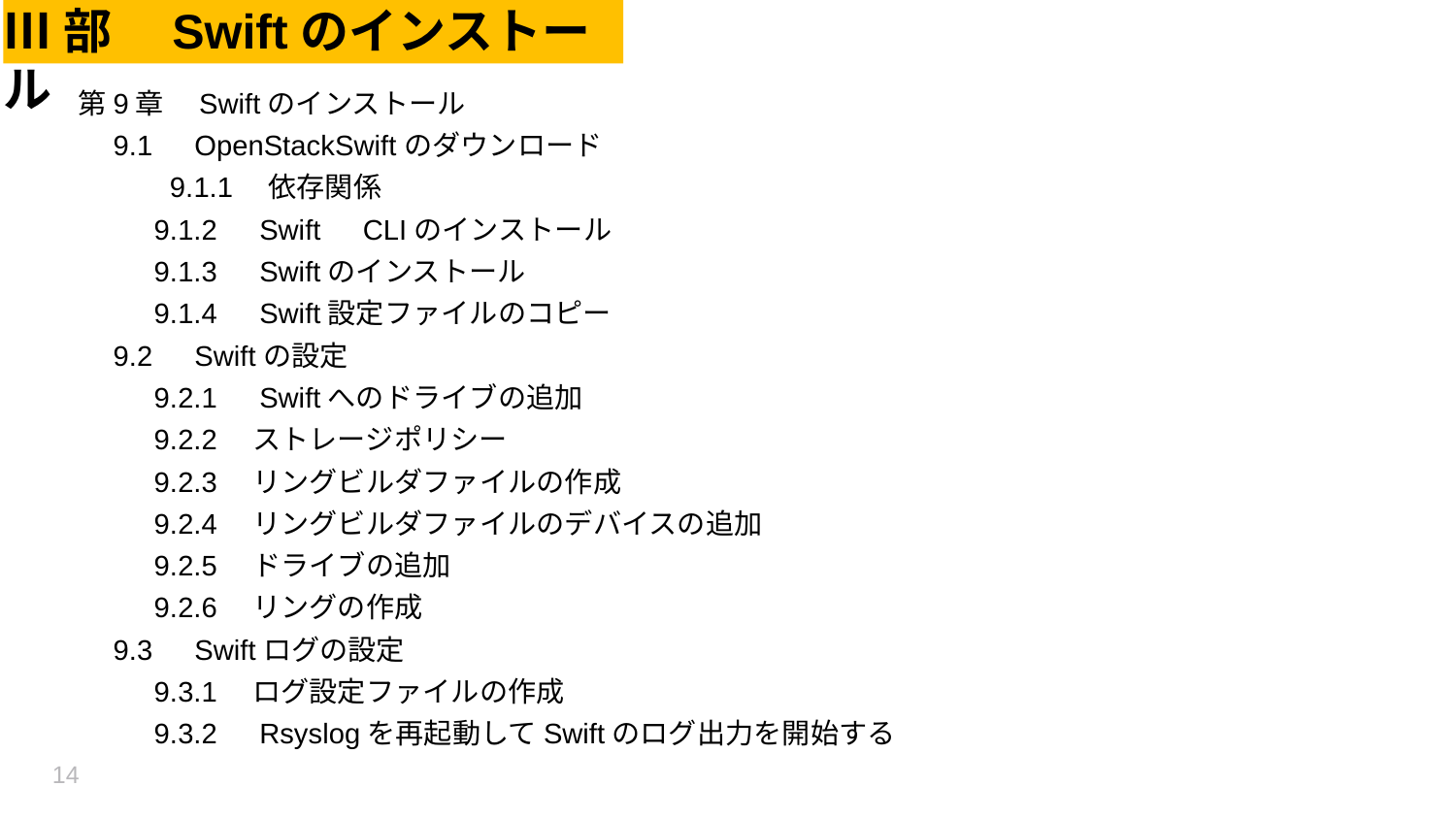

# Ⅲ部　Swiftのインストール

　第9章　Swiftのインストール
　　9.1　OpenStackSwiftのダウンロード
　　　　9.1.1　依存関係
　　　  9.1.2　Swift　CLIのインストール
　　　  9.1.3　Swiftのインストール
　　　  9.1.4　Swift設定ファイルのコピー
　　9.2　Swiftの設定
　　　  9.2.1　Swiftへのドライブの追加
　　　  9.2.2　ストレージポリシー
　　　  9.2.3　リングビルダファイルの作成
　　　  9.2.4　リングビルダファイルのデバイスの追加
　　　  9.2.5　ドライブの追加
　　　  9.2.6　リングの作成
　　9.3　Swiftログの設定
　　　  9.3.1　ログ設定ファイルの作成
　　　  9.3.2　Rsyslogを再起動してSwiftのログ出力を開始する